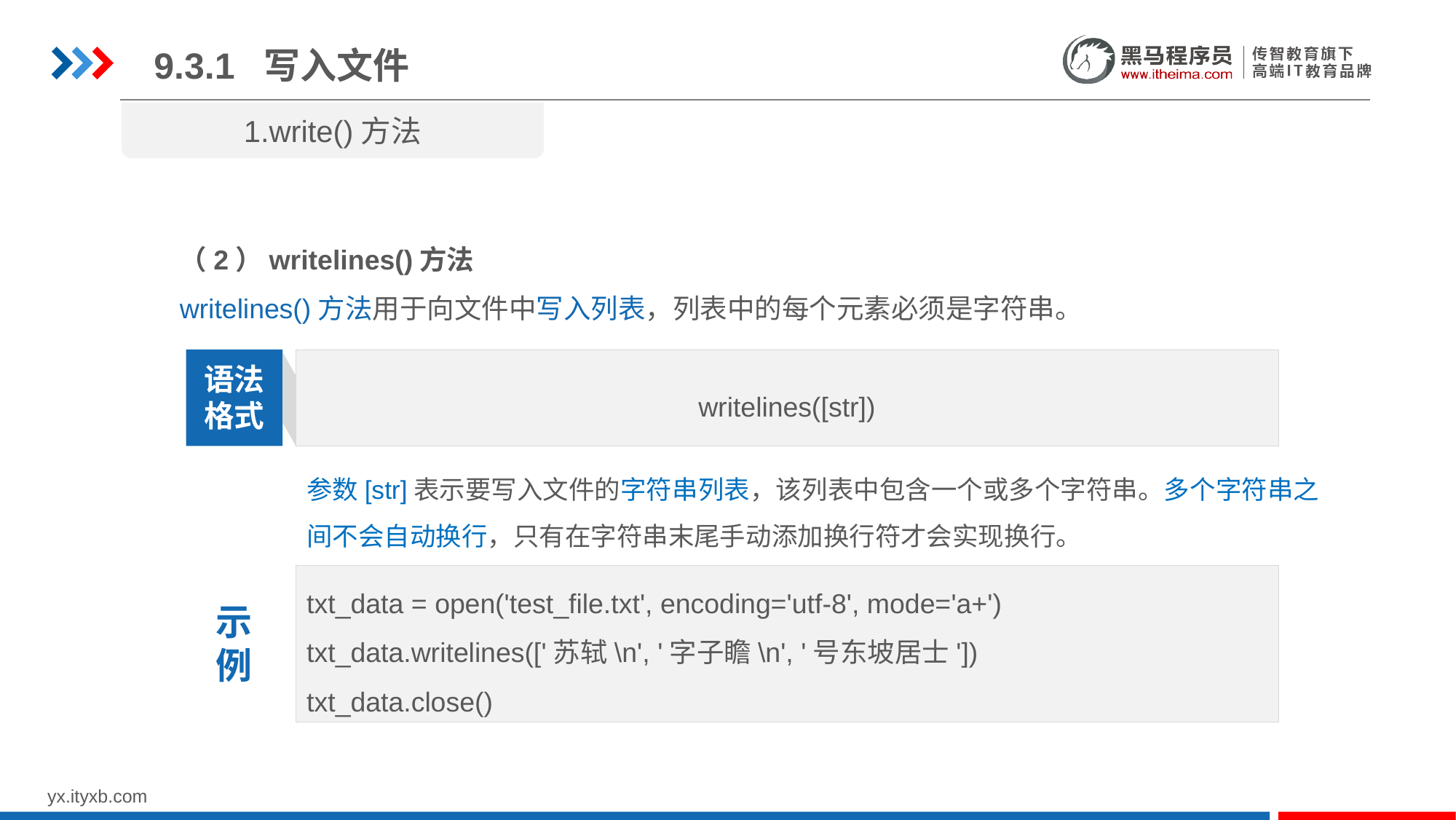

9.3.1  写入文件

1.write()方法
（2）writelines()方法
writelines()方法用于向文件中写入列表，列表中的每个元素必须是字符串。

writelines([str])

语法
格式
参数[str]表示要写入文件的字符串列表，该列表中包含一个或多个字符串。多个字符串之间不会自动换行，只有在字符串末尾手动添加换行符才会实现换行。
txt_data = open('test_file.txt', encoding='utf-8', mode='a+')
txt_data.writelines(['苏轼\n', '字子瞻\n', '号东坡居士'])
txt_data.close()
示
例